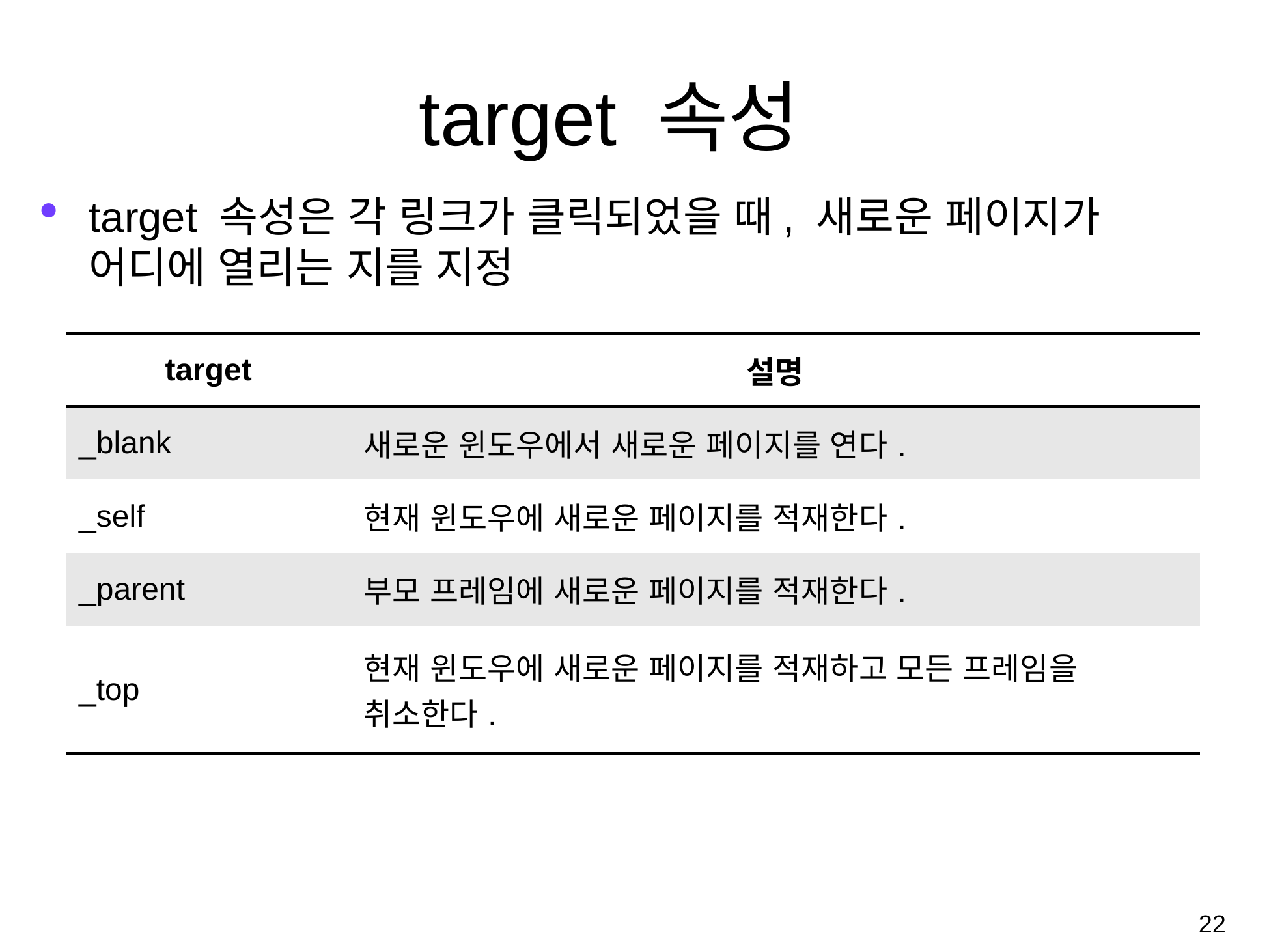

# target 속성
target 속성은 각 링크가 클릭되었을 때, 새로운 페이지가 어디에 열리는 지를 지정

| target | 설명 |
| --- | --- |
| \_blank | 새로운 윈도우에서 새로운 페이지를 연다. |
| \_self | 현재 윈도우에 새로운 페이지를 적재한다. |
| \_parent | 부모 프레임에 새로운 페이지를 적재한다. |
| \_top | 현재 윈도우에 새로운 페이지를 적재하고 모든 프레임을 취소한다. |
22